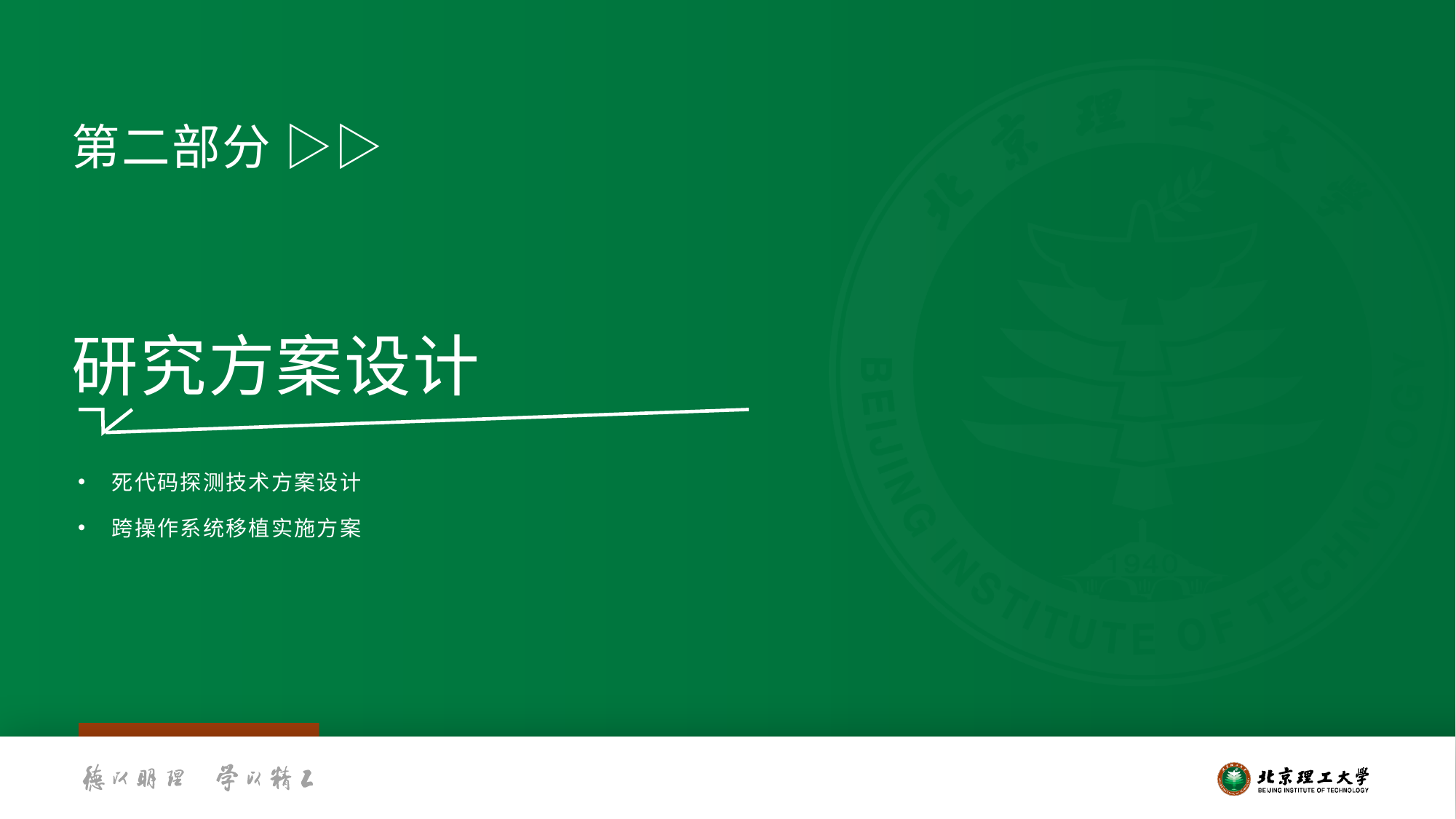

第二部分 ▷▷
研究方案设计

死代码探测技术方案设计
跨操作系统移植实施方案